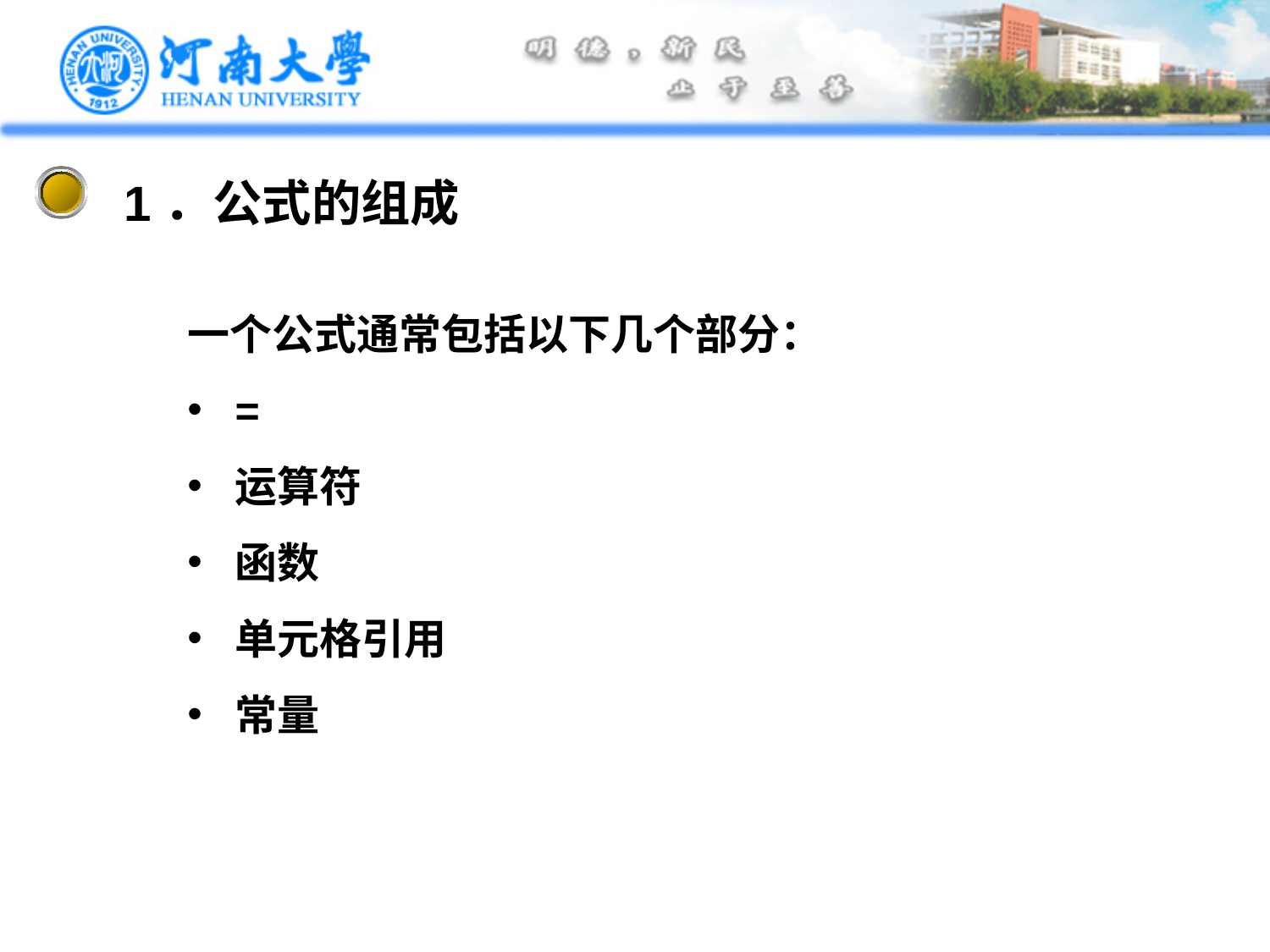

1．公式的组成

一个公式通常包括以下几个部分：
=
运算符
函数
单元格引用
常量